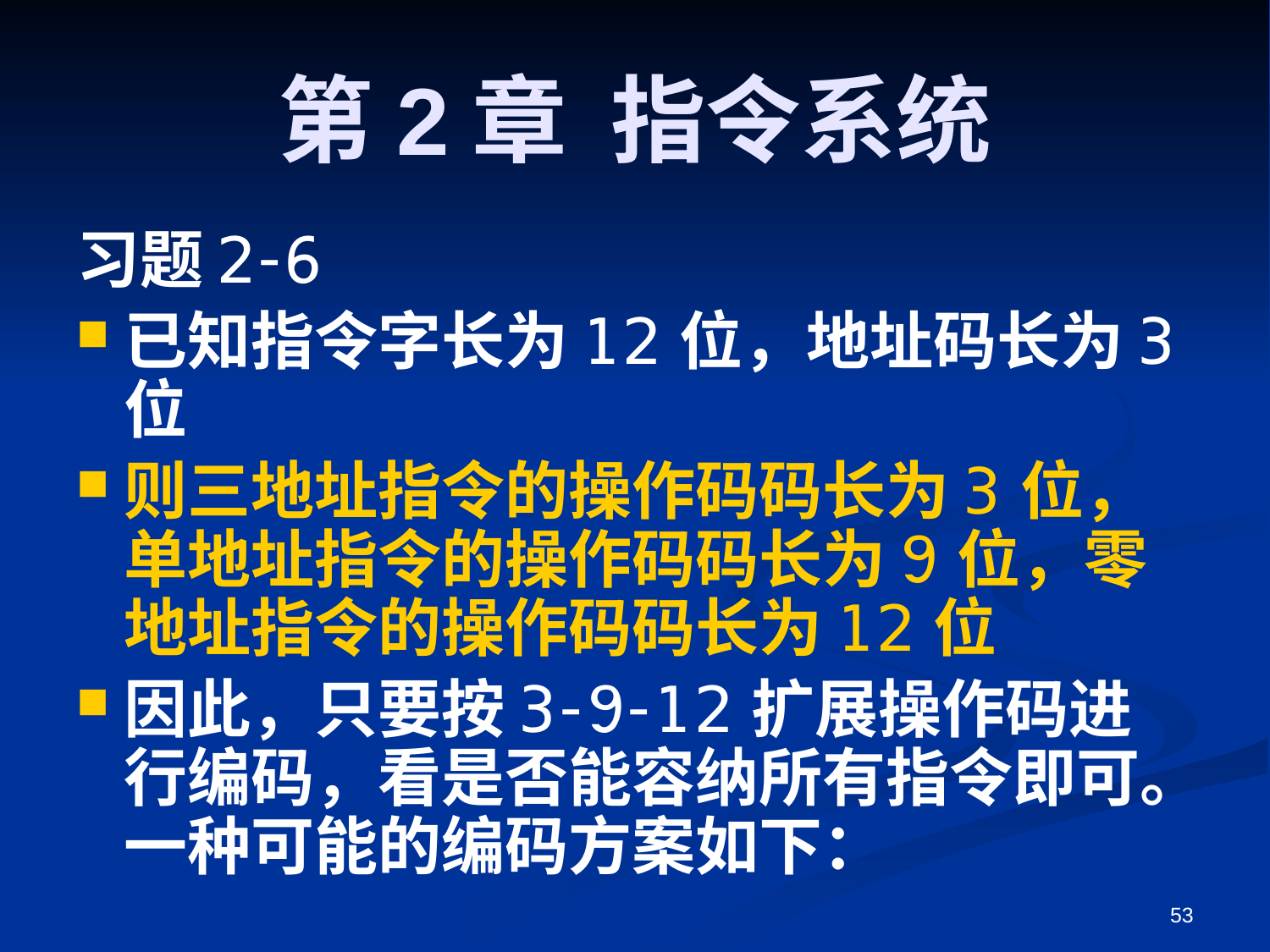

# 第2章  指令系统
习题2-6
已知指令字长为12位，地址码长为3位
则三地址指令的操作码码长为3位，单地址指令的操作码码长为9位，零地址指令的操作码码长为12位
因此，只要按3-9-12扩展操作码进行编码，看是否能容纳所有指令即可。一种可能的编码方案如下：
53